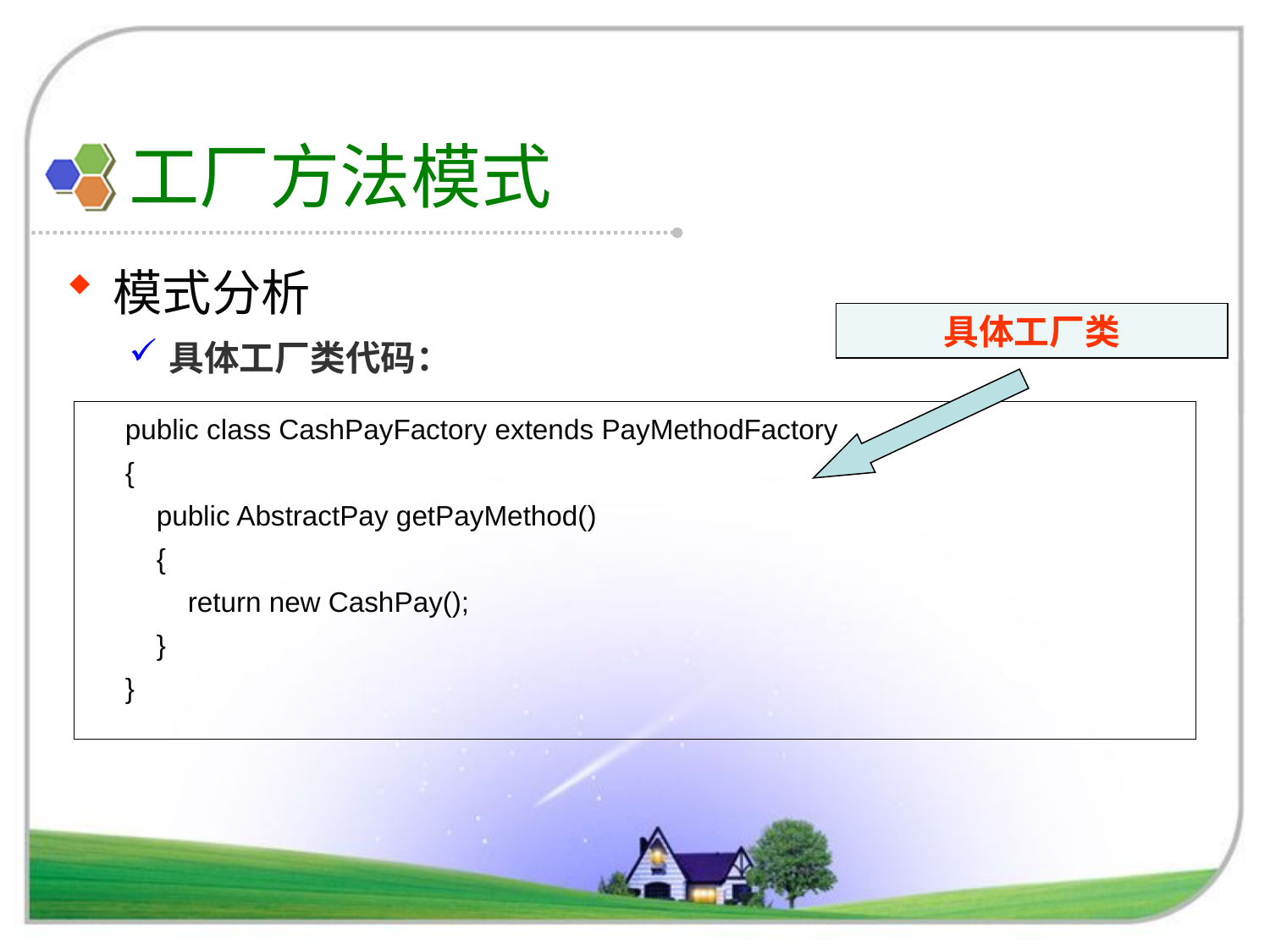

# 工厂方法模式
模式分析
具体工厂类代码：
具体工厂类
| public class CashPayFactory extends PayMethodFactory { public AbstractPay getPayMethod() { return new CashPay(); } } |
| --- |